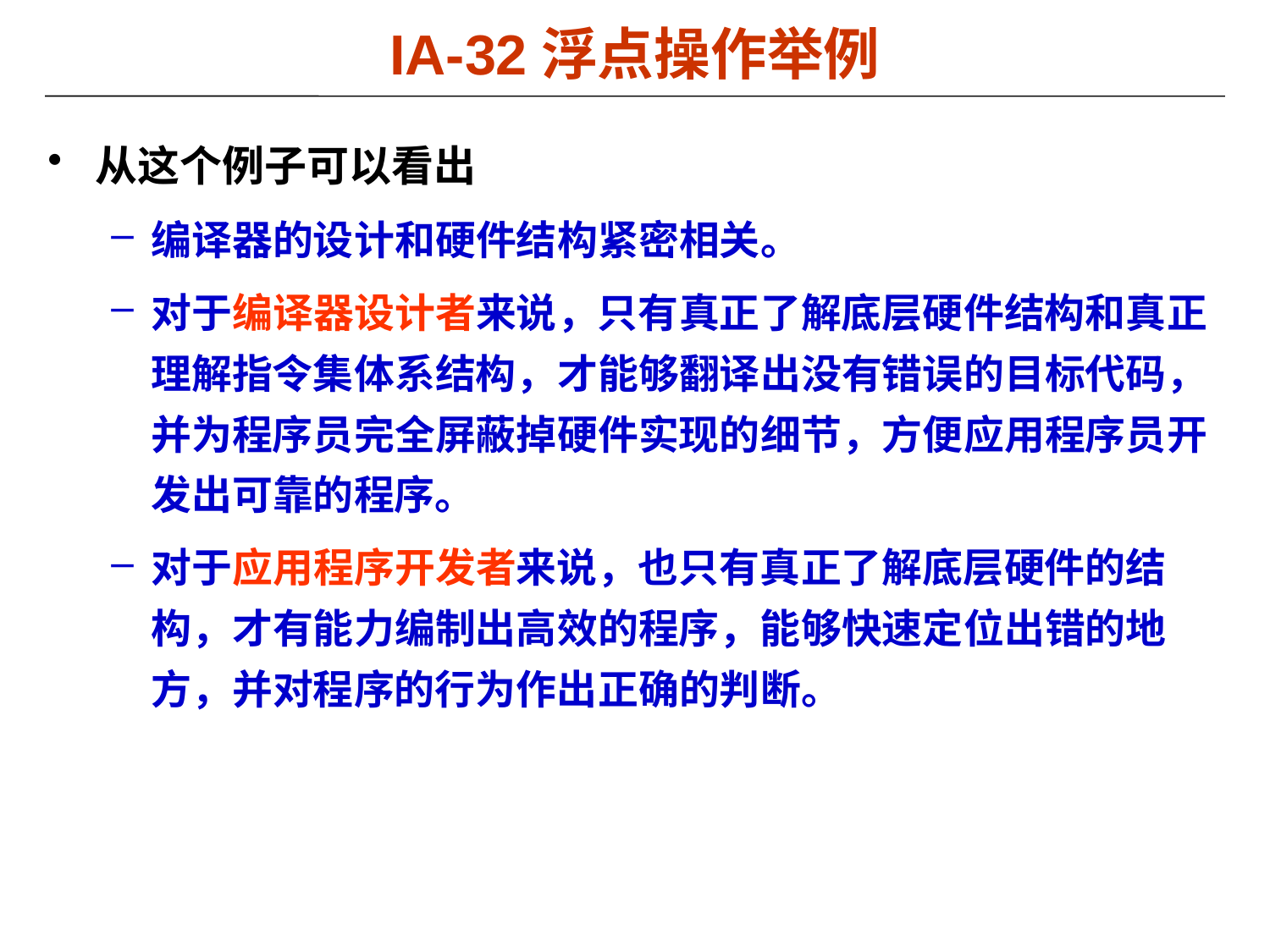

# IA-32浮点操作举例
从这个例子可以看出
编译器的设计和硬件结构紧密相关。
对于编译器设计者来说，只有真正了解底层硬件结构和真正理解指令集体系结构，才能够翻译出没有错误的目标代码，并为程序员完全屏蔽掉硬件实现的细节，方便应用程序员开发出可靠的程序。
对于应用程序开发者来说，也只有真正了解底层硬件的结构，才有能力编制出高效的程序，能够快速定位出错的地方，并对程序的行为作出正确的判断。